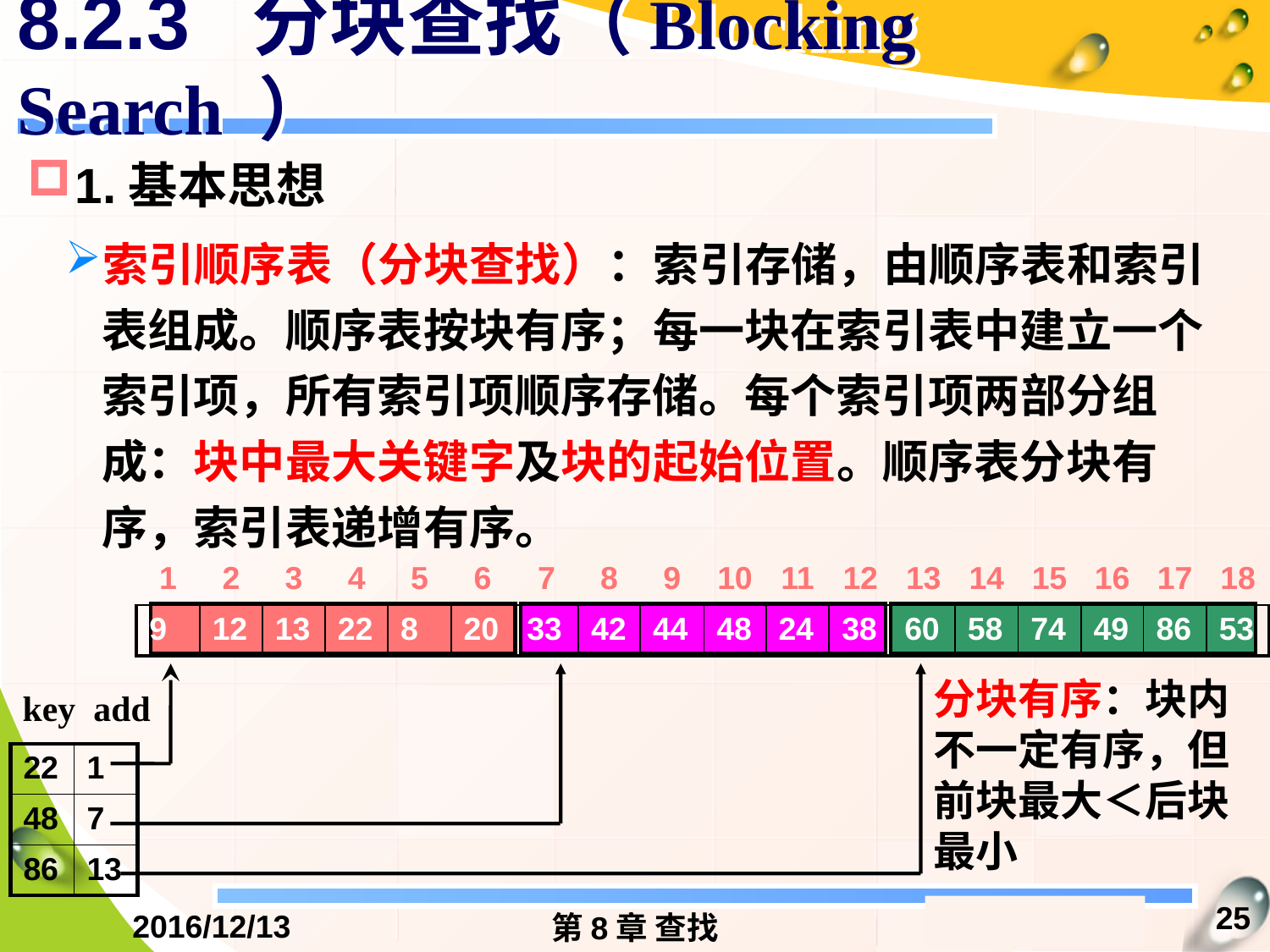

# 8.2.3  分块查找（Blocking Search ）
1.基本思想
索引顺序表（分块查找）：索引存储，由顺序表和索引表组成。顺序表按块有序；每一块在索引表中建立一个索引项，所有索引项顺序存储。每个索引项两部分组成：块中最大关键字及块的起始位置。顺序表分块有序，索引表递增有序。

| 1 | 2 | 3 | 4 | 5 | 6 | 7 | 8 | 9 | 10 | 11 | 12 | 13 | 14 | 15 | 16 | 17 | 18 |
| --- | --- | --- | --- | --- | --- | --- | --- | --- | --- | --- | --- | --- | --- | --- | --- | --- | --- |
| 9 | 12 | 13 | 22 | 8 | 20 | 33 | 42 | 44 | 48 | 24 | 38 | 60 | 58 | 74 | 49 | 86 | 53 |

分块有序：块内不一定有序，但前块最大＜后块最小

key  add
| 22 | 1 |
| --- | --- |
| 48 | 7 |
| 86 | 13 |
25
2016/12/13
第8章 查找